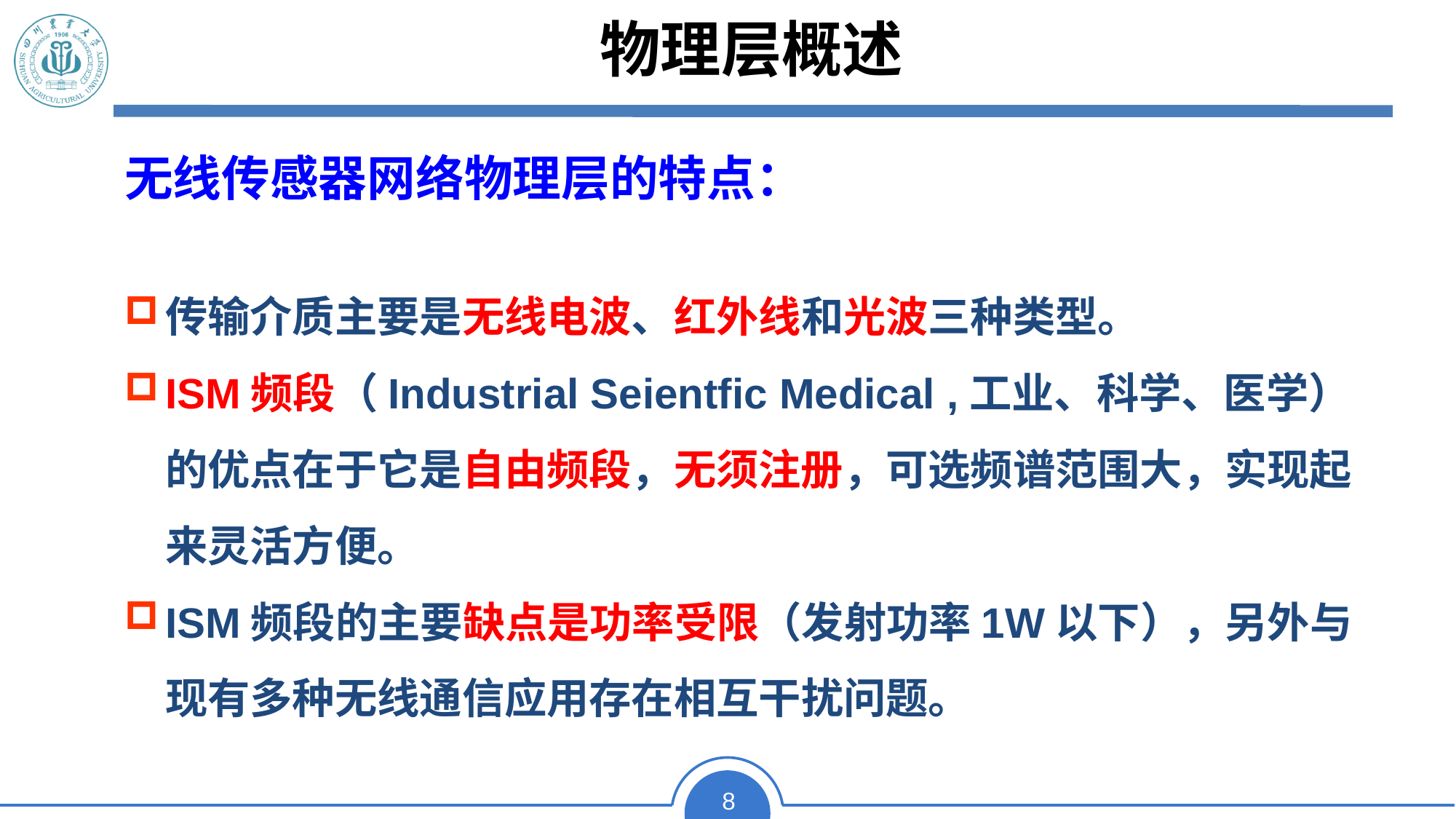

物理层概述
无线传感器网络物理层的特点：

传输介质主要是无线电波、红外线和光波三种类型。
ISM频段（Industrial Seientfic Medical ,工业、科学、医学）的优点在于它是自由频段，无须注册，可选频谱范围大，实现起来灵活方便。
ISM频段的主要缺点是功率受限（发射功率1W以下），另外与现有多种无线通信应用存在相互干扰问题。